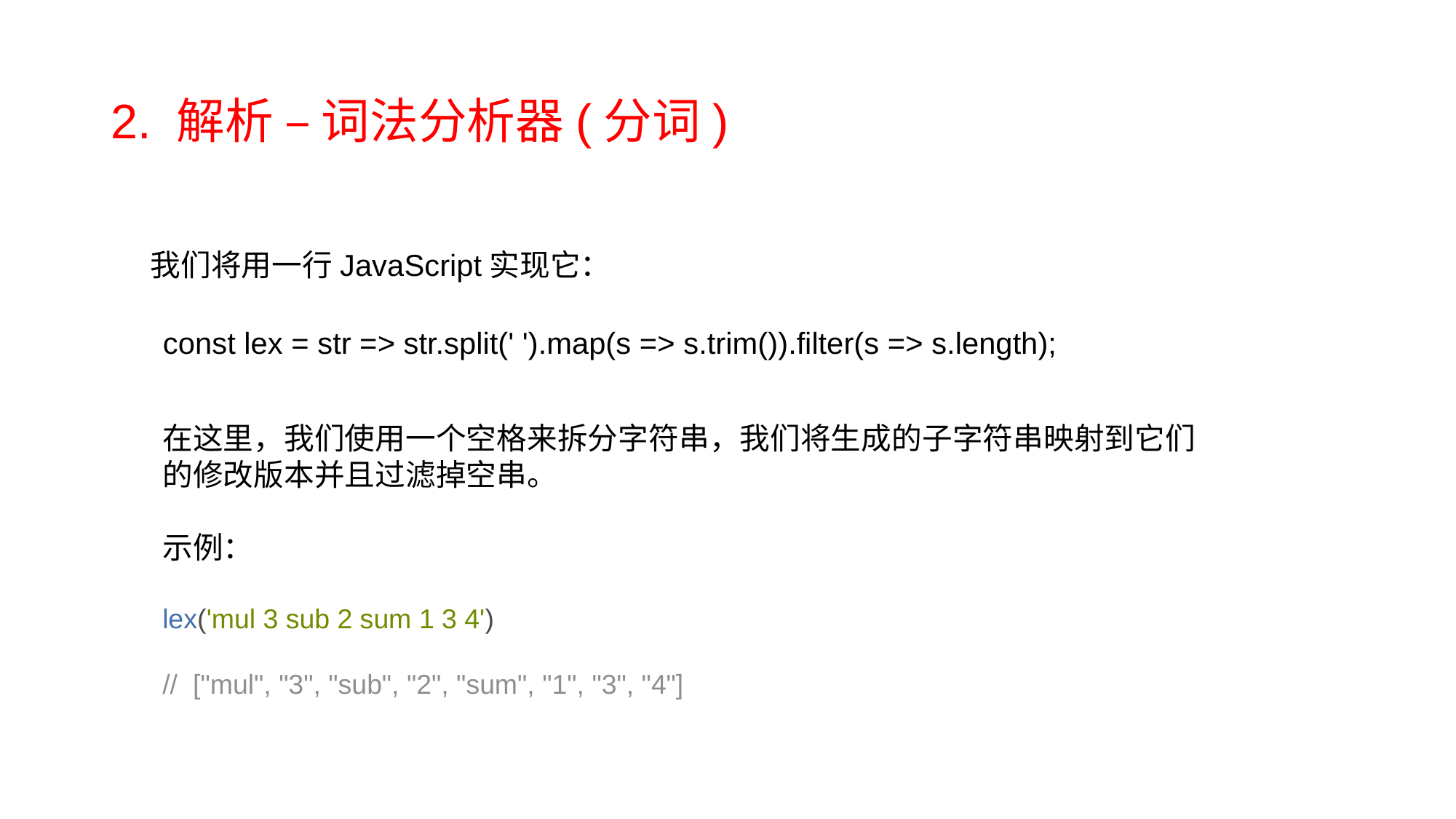

# 2. 解析 – 词法分析器(分词)
我们将用一行JavaScript实现它：
const lex = str => str.split(' ').map(s => s.trim()).filter(s => s.length);
在这里，我们使用一个空格来拆分字符串，我们将生成的子字符串映射到它们的修改版本并且过滤掉空串。

示例：

lex('mul 3 sub 2 sum 1 3 4')

//  ["mul", "3", "sub", "2", "sum", "1", "3", "4"]